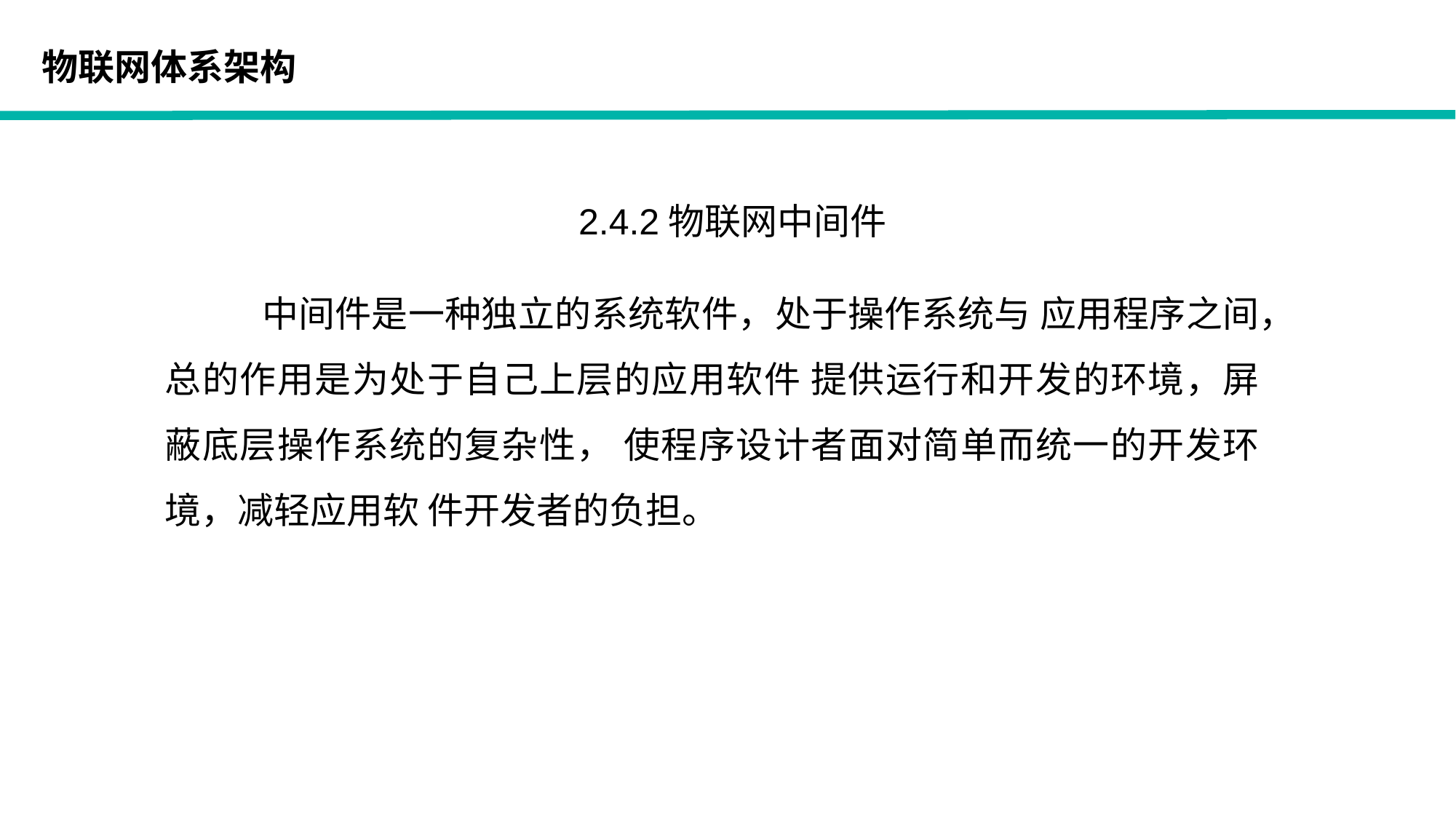

2.4.2物联网中间件
中间件是一种独立的系统软件，处于操作系统与 应用程序之间，总的作用是为处于自己上层的应用软件 提供运行和开发的环境，屏蔽底层操作系统的复杂性， 使程序设计者面对简单而统一的开发环境，减轻应用软 件开发者的负担。